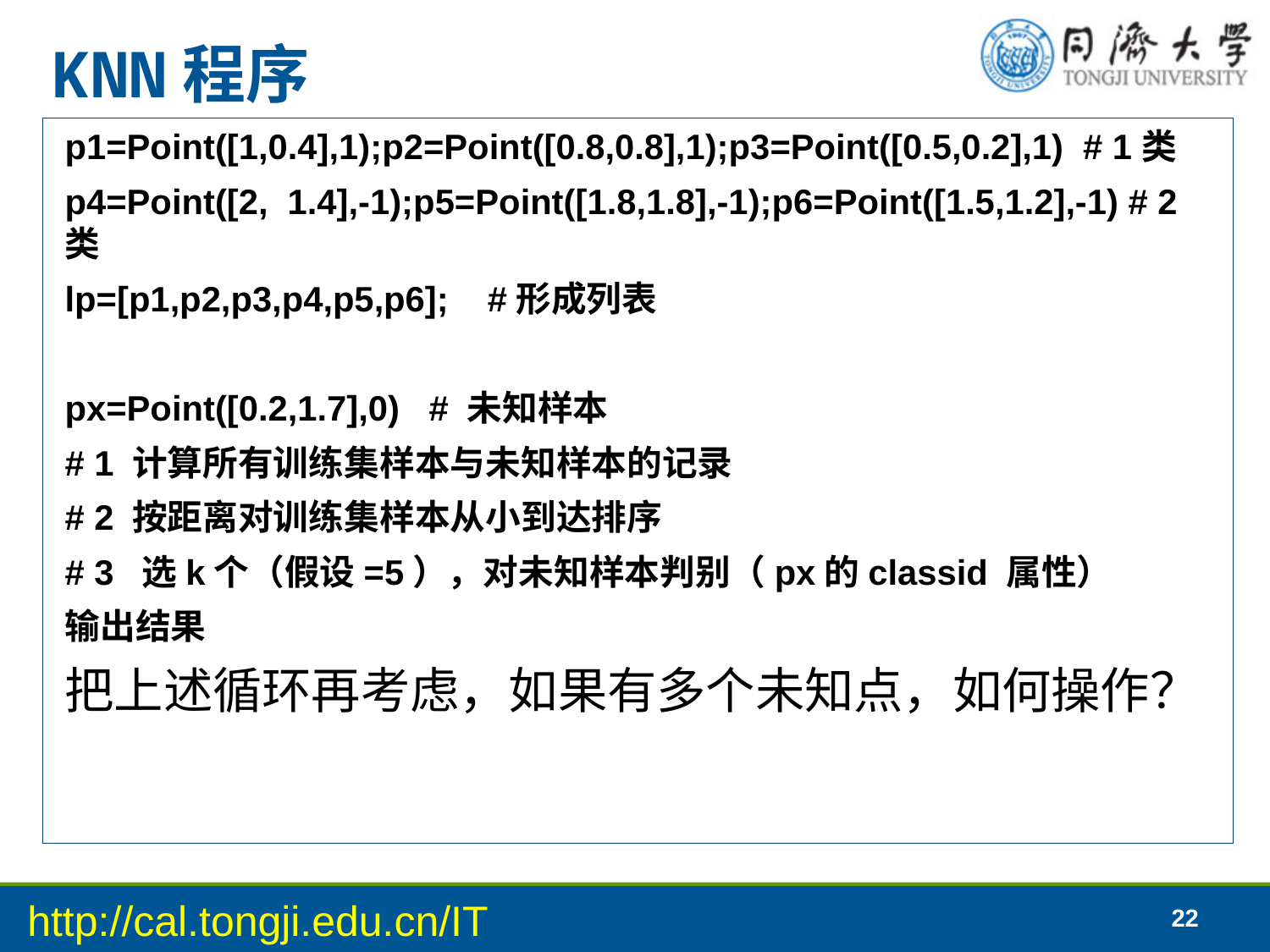

# KNN程序
p1=Point([1,0.4],1);p2=Point([0.8,0.8],1);p3=Point([0.5,0.2],1)  # 1类
p4=Point([2,  1.4],-1);p5=Point([1.8,1.8],-1);p6=Point([1.5,1.2],-1) # 2类
lp=[p1,p2,p3,p4,p5,p6];    #形成列表

px=Point([0.2,1.7],0)   # 未知样本
# 1 计算所有训练集样本与未知样本的记录
# 2 按距离对训练集样本从小到达排序
# 3  选k个（假设=5），对未知样本判别（px的classid 属性）
输出结果
把上述循环再考虑，如果有多个未知点，如何操作？